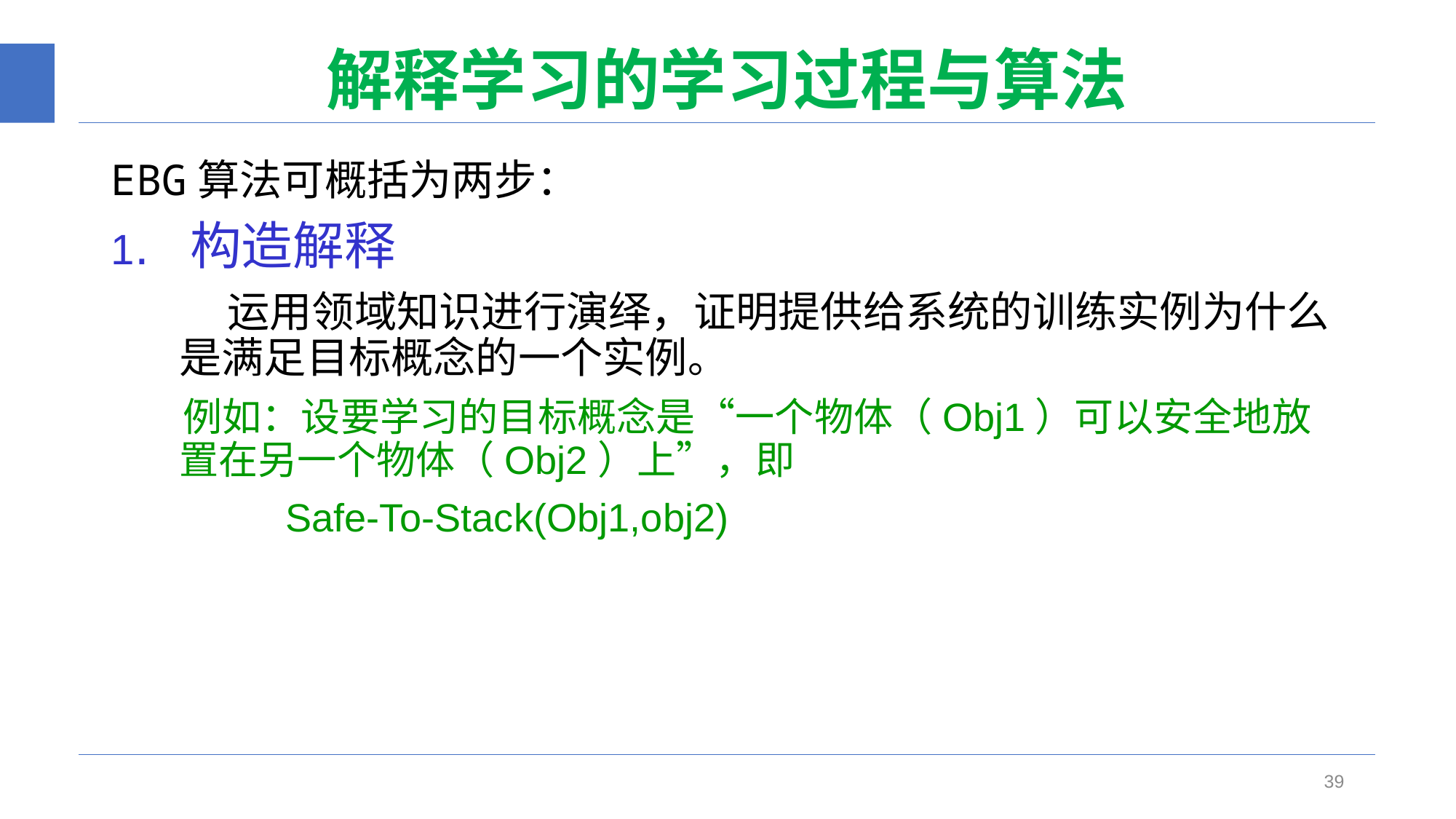

# 解释学习的学习过程与算法
EBG算法可概括为两步：
1.  构造解释
            运用领域知识进行演绎，证明提供给系统的训练实例为什么是满足目标概念的一个实例。
       例如：设要学习的目标概念是“一个物体（Obj1）可以安全地放置在另一个物体（Obj2）上”，即
                Safe-To-Stack(Obj1,obj2)

39